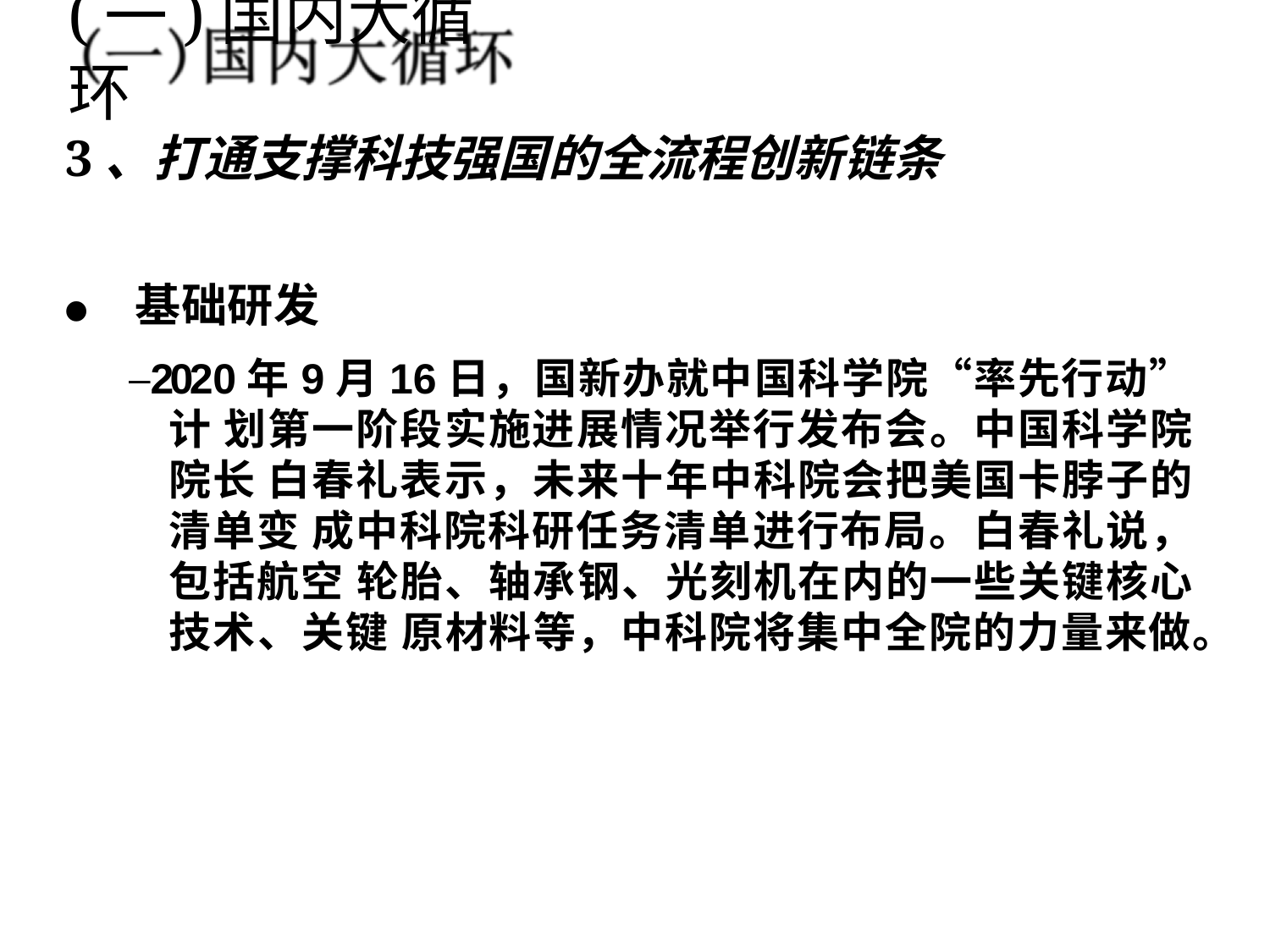

# (一)国内大循环
3、打通支撑科技强国的全流程创新链条

⚫ 基础研发
–2020年9月16日，国新办就中国科学院“率先行动”计 划第一阶段实施进展情况举行发布会。中国科学院院长 白春礼表示，未来十年中科院会把美国卡脖子的清单变 成中科院科研任务清单进行布局。白春礼说，包括航空 轮胎、轴承钢、光刻机在内的一些关键核心技术、关键 原材料等，中科院将集中全院的力量来做。